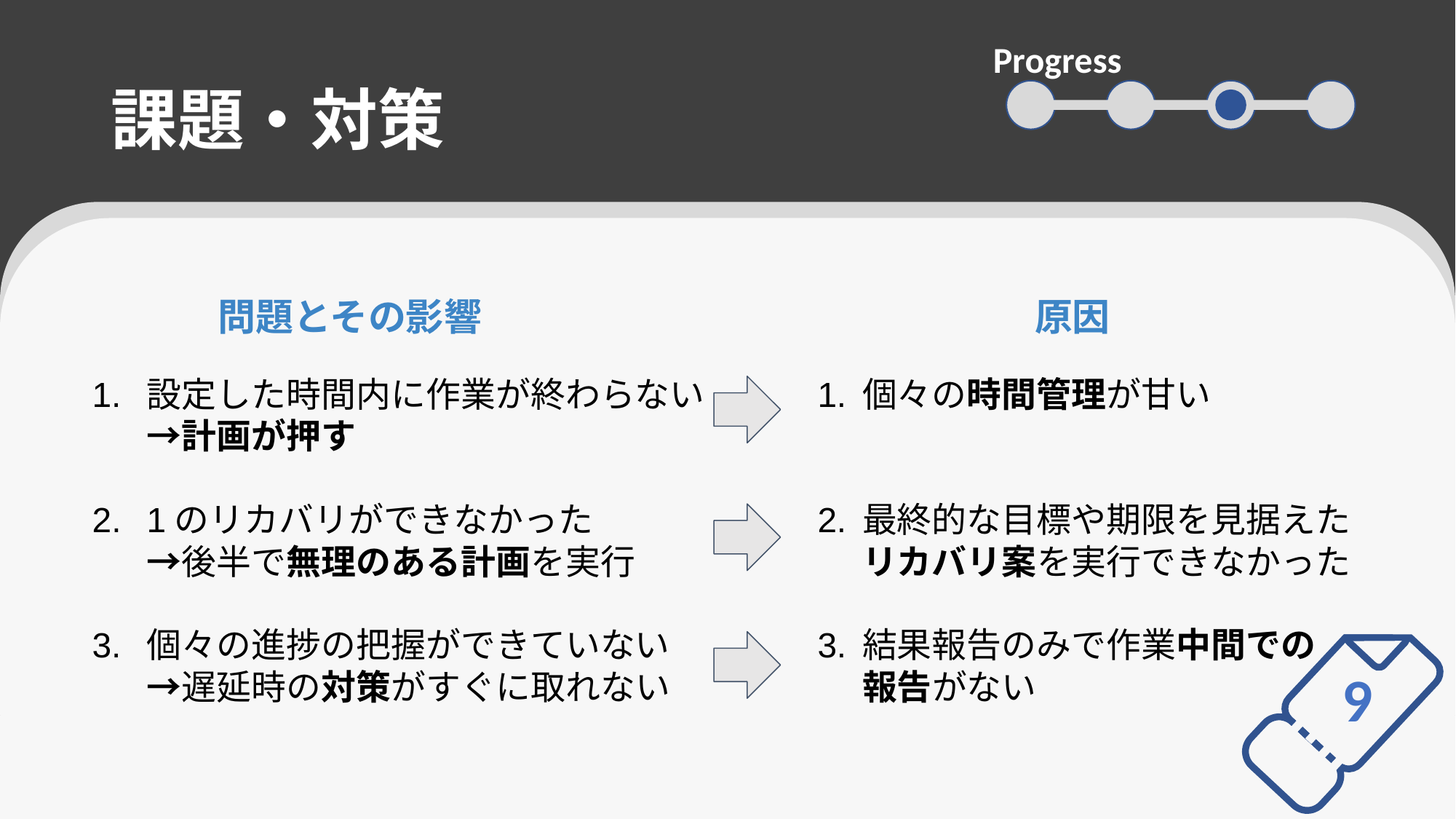

Progress
# 課題・対策

問題とその影響
原因
設定した時間内に作業が終わらない
→計画が押す

1のリカバリができなかった　　　　→後半で無理のある計画を実行

個々の進捗の把握ができていない
→遅延時の対策がすぐに取れない
個々の時間管理が甘い

最終的な目標や期限を見据えたリカバリ案を実行できなかった

結果報告のみで作業中間での
報告がない

9